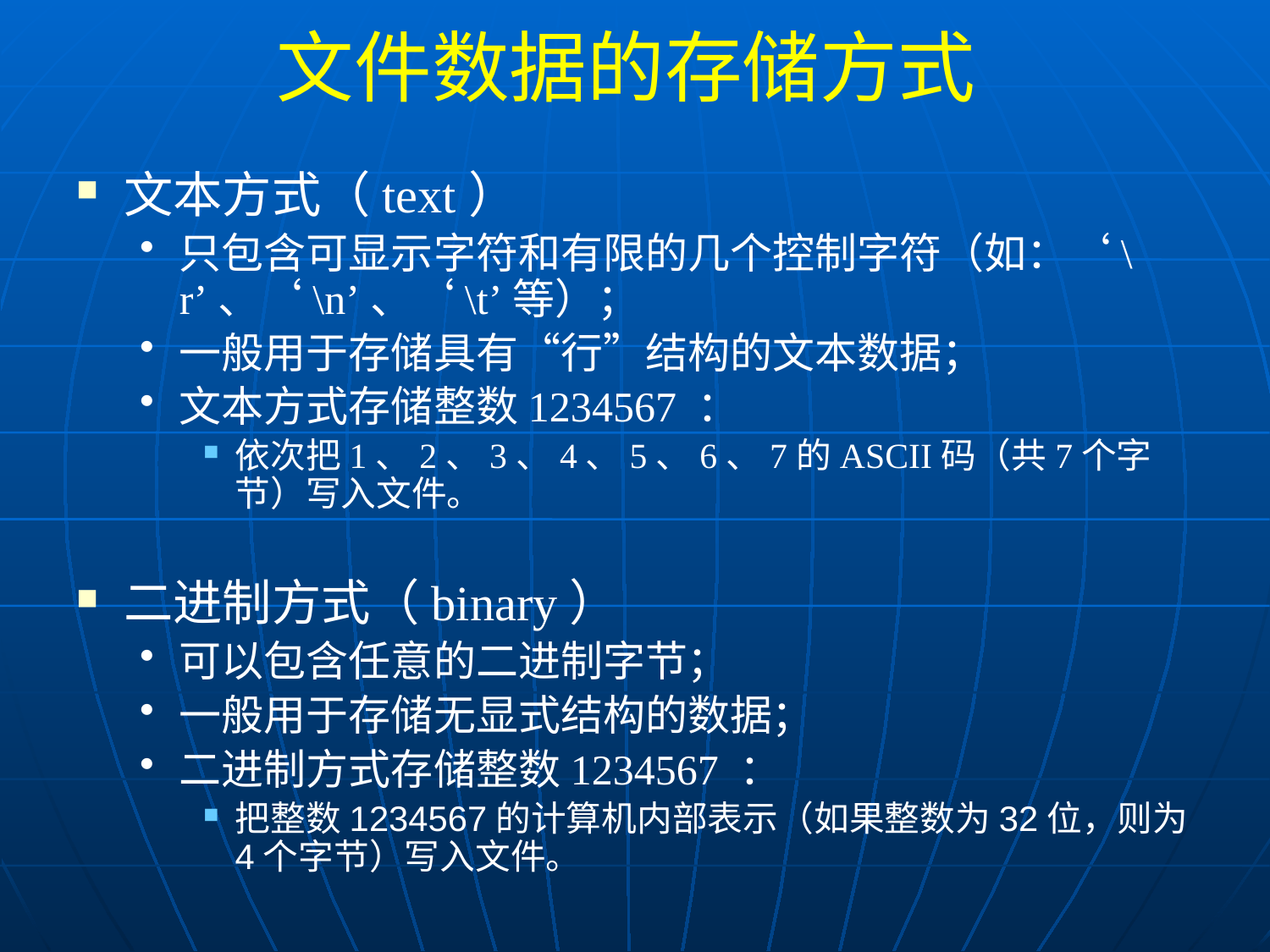

# 文件数据的存储方式
文本方式（text）
只包含可显示字符和有限的几个控制字符（如：‘\r’、‘\n’、‘\t’等）；
一般用于存储具有“行”结构的文本数据；
文本方式存储整数1234567 ：
依次把1、2、3、4、5、6、7的ASCII码（共7个字节）写入文件。

二进制方式（binary）
可以包含任意的二进制字节；
一般用于存储无显式结构的数据；
二进制方式存储整数1234567 ：
把整数1234567的计算机内部表示（如果整数为32位，则为4个字节）写入文件。